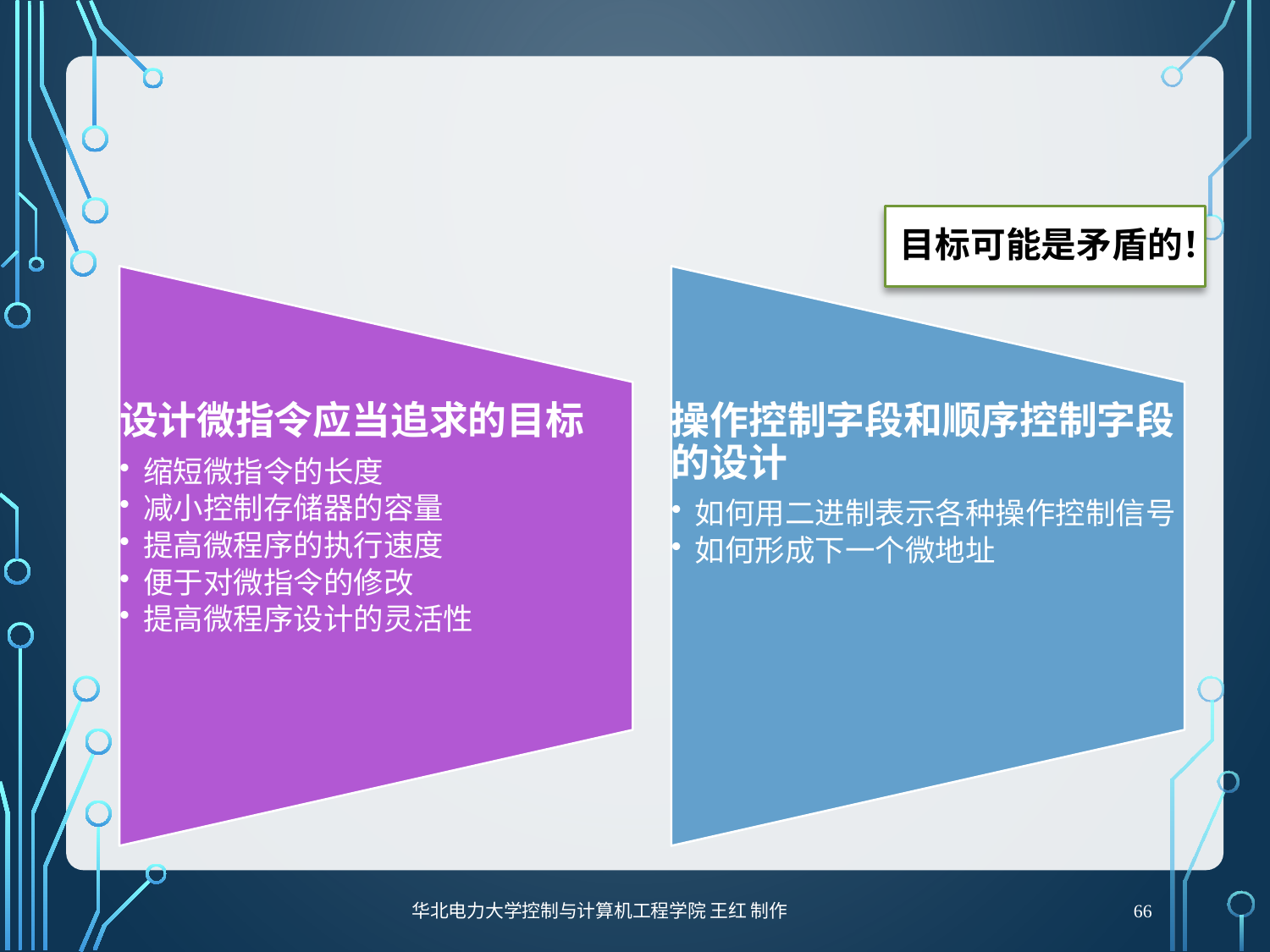

#

目标可能是矛盾的！
设计微指令应当追求的目标
缩短微指令的长度
减小控制存储器的容量
提高微程序的执行速度
便于对微指令的修改
提高微程序设计的灵活性
操作控制字段和顺序控制字段的设计
如何用二进制表示各种操作控制信号
如何形成下一个微地址
66
华北电力大学控制与计算机工程学院 王红 制作